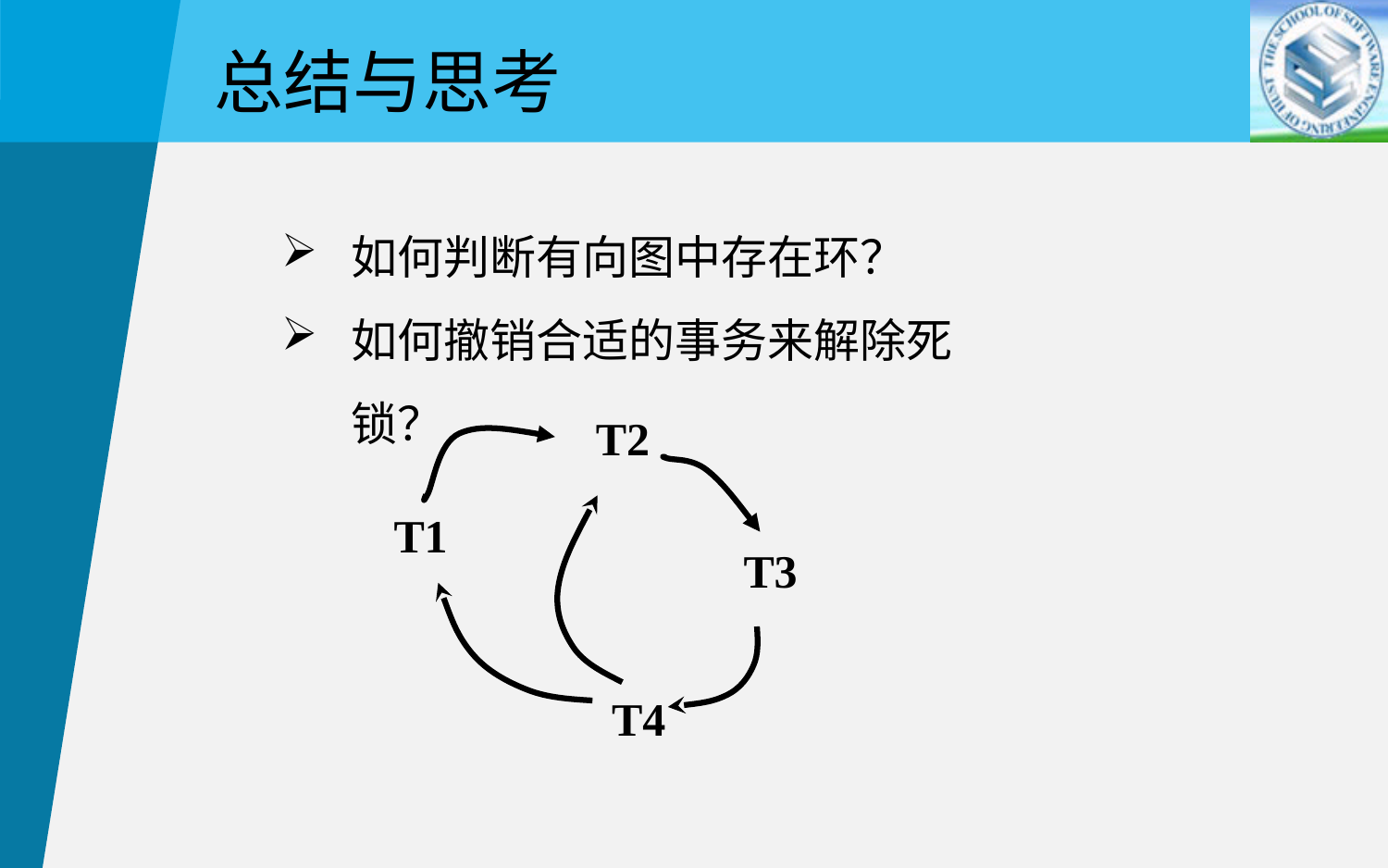

总结与思考
如何判断有向图中存在环？
如何撤销合适的事务来解除死锁？

T2

T1

T4
T3